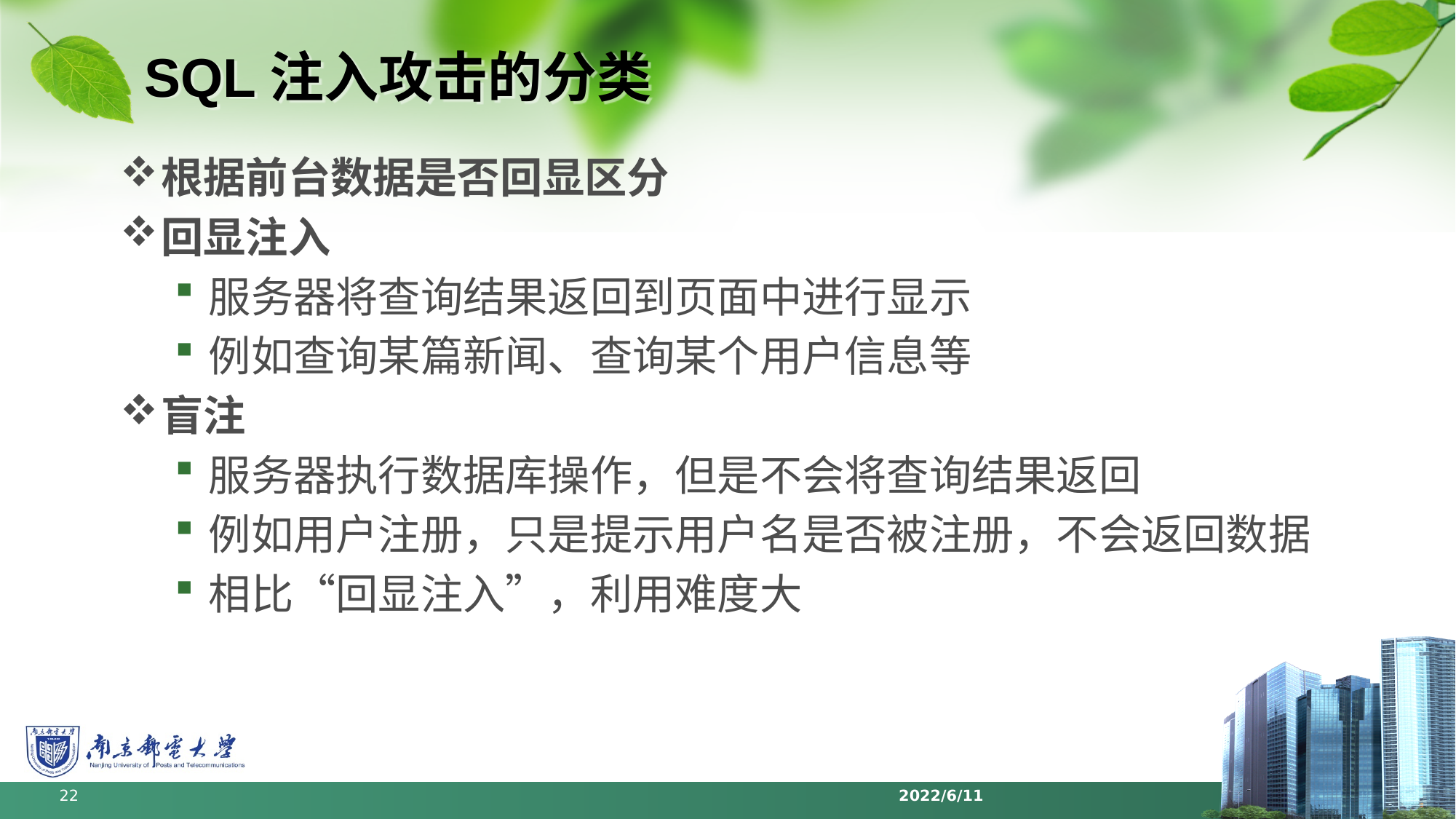

# SQL注入攻击的分类
根据前台数据是否回显区分
回显注入
服务器将查询结果返回到页面中进行显示
例如查询某篇新闻、查询某个用户信息等
盲注
服务器执行数据库操作，但是不会将查询结果返回
例如用户注册，只是提示用户名是否被注册，不会返回数据
相比“回显注入”，利用难度大
22
2022/6/11